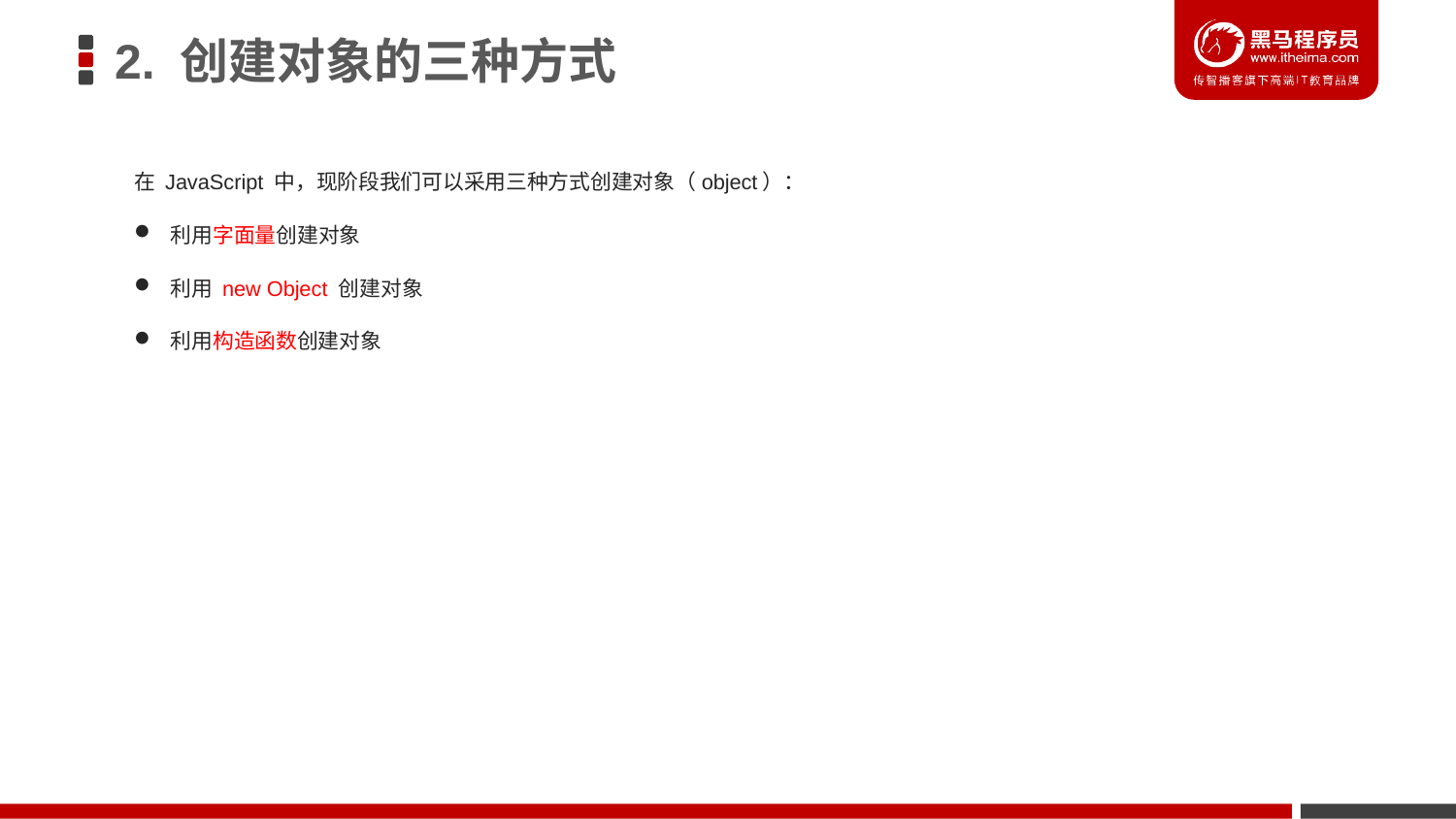

# 2. 创建对象的三种方式
在 JavaScript 中，现阶段我们可以采用三种方式创建对象（object）：
利用字面量创建对象
利用 new Object 创建对象
利用构造函数创建对象